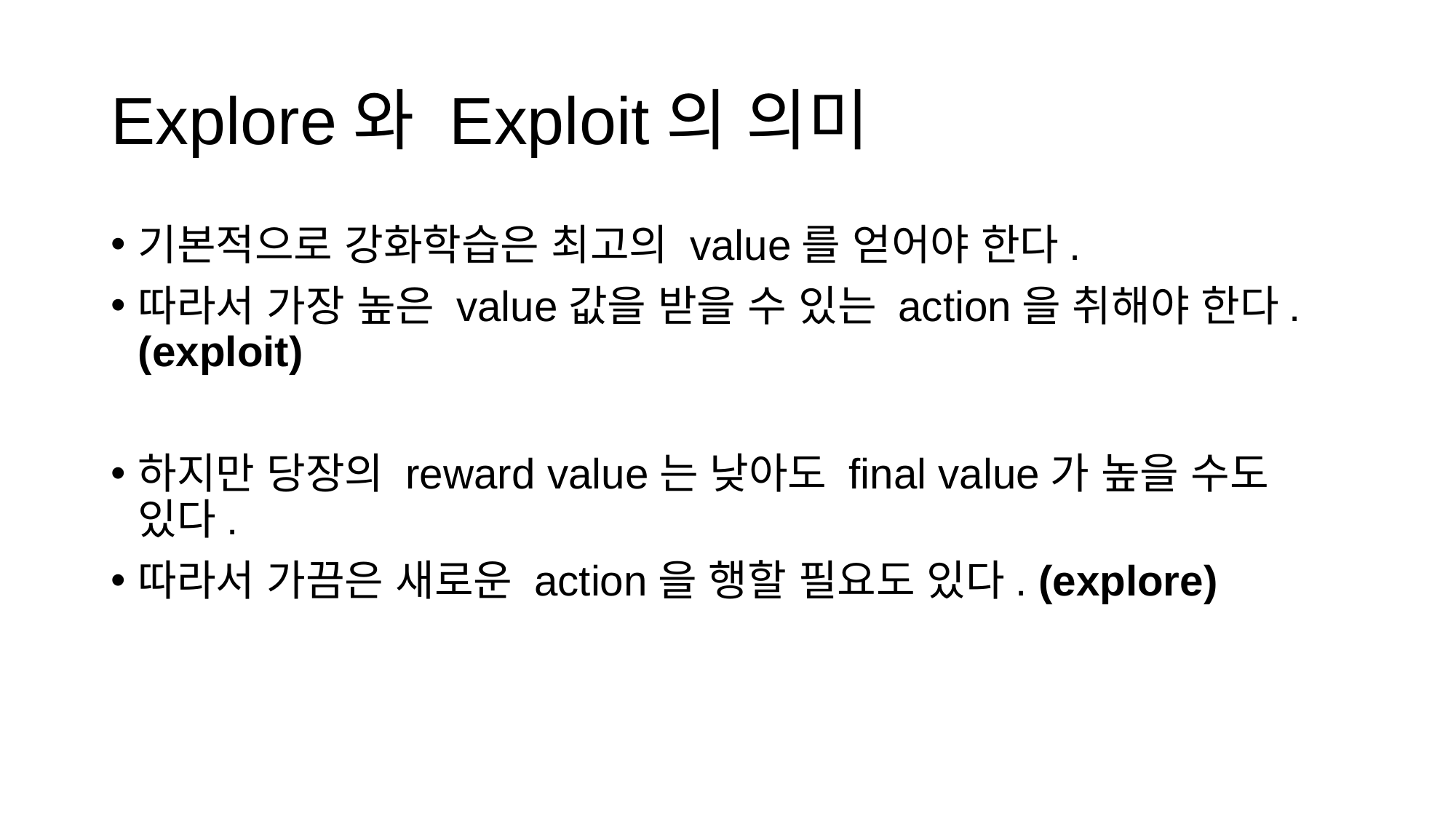

# Explore와 Exploit의 의미
기본적으로 강화학습은 최고의 value를 얻어야 한다.
따라서 가장 높은 value값을 받을 수 있는 action을 취해야 한다. (exploit)

하지만 당장의 reward value는 낮아도 final value가 높을 수도 있다.
따라서 가끔은 새로운 action을 행할 필요도 있다. (explore)